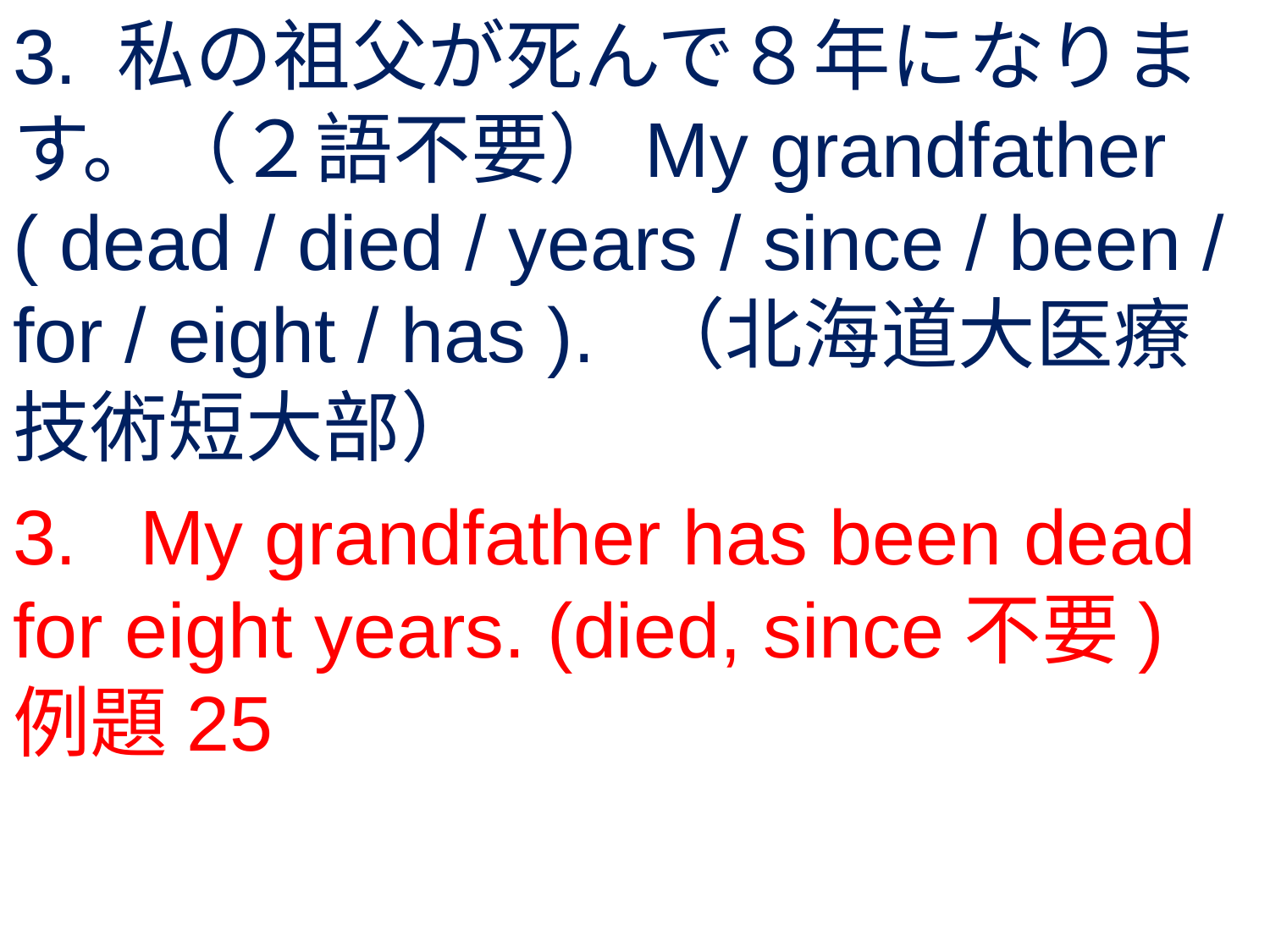

# 3. 私の祖父が死んで８年になります。（２語不要）My grandfather ( dead / died / years / since / been / for / eight / has ).	（北海道大医療技術短大部）
3.	My grandfather has been dead for eight years. (died, since不要) 例題25